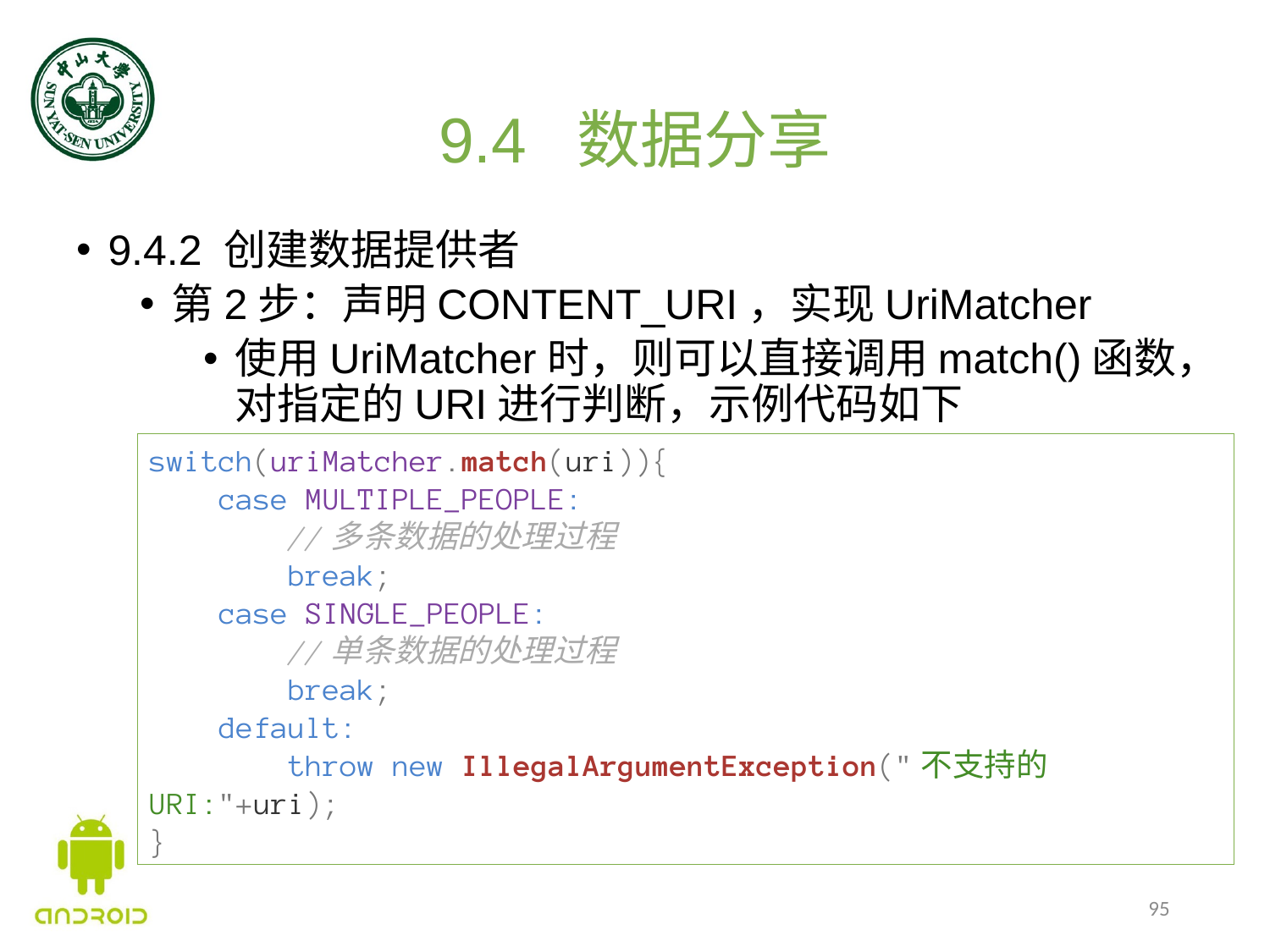

# 9.4  数据分享
9.4.2 创建数据提供者
第2步：声明CONTENT_URI，实现UriMatcher
使用UriMatcher时，则可以直接调用match()函数，对指定的URI进行判断，示例代码如下
switch(uriMatcher.match(uri)){
    case MULTIPLE_PEOPLE:
        //多条数据的处理过程
        break;
    case SINGLE_PEOPLE:
        //单条数据的处理过程
        break;
    default:
        throw new IllegalArgumentException("不支持的URI:"+uri);
}
95